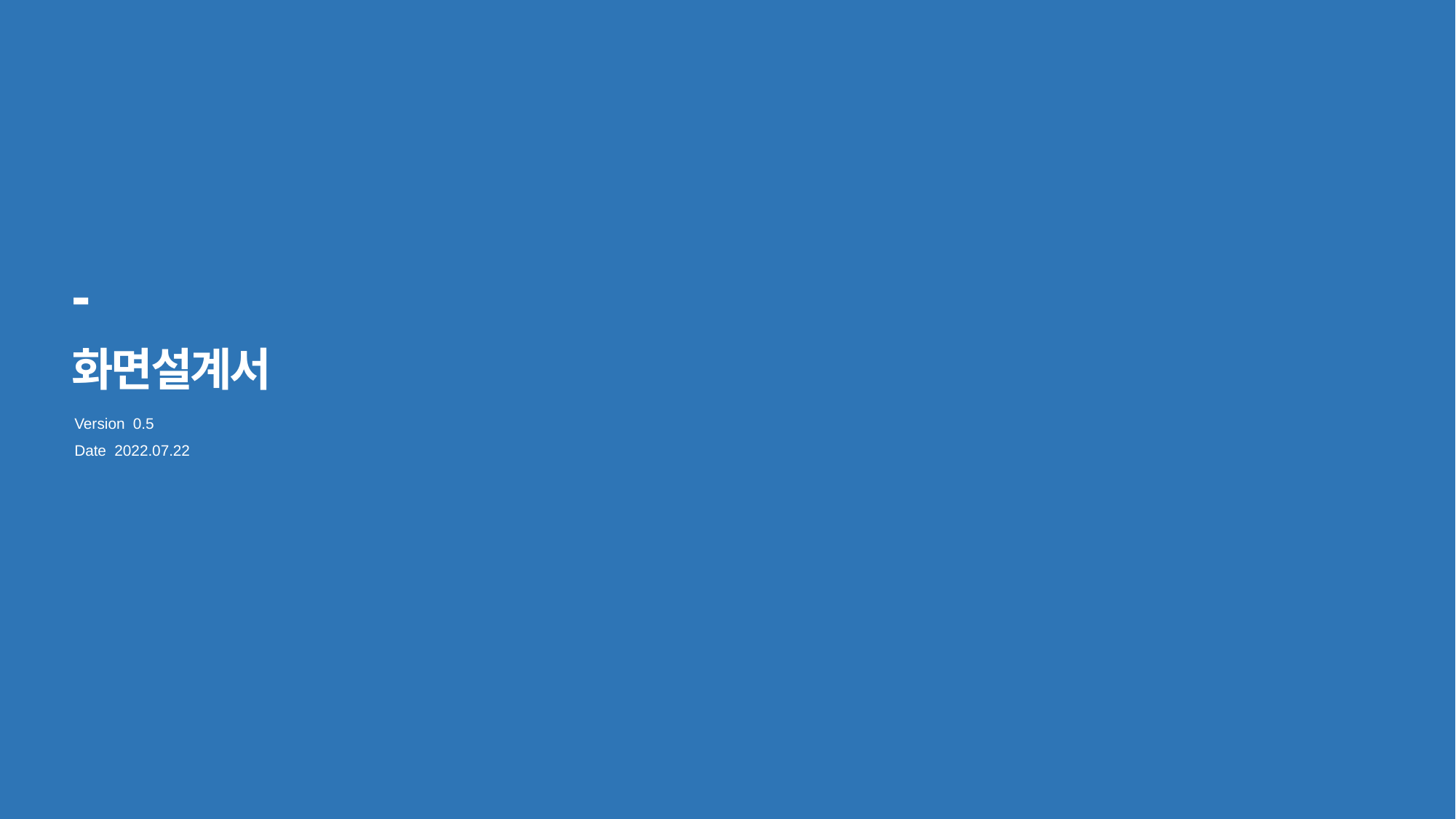

# -
화면설계서
Version  0.5
Date  2022.07.22